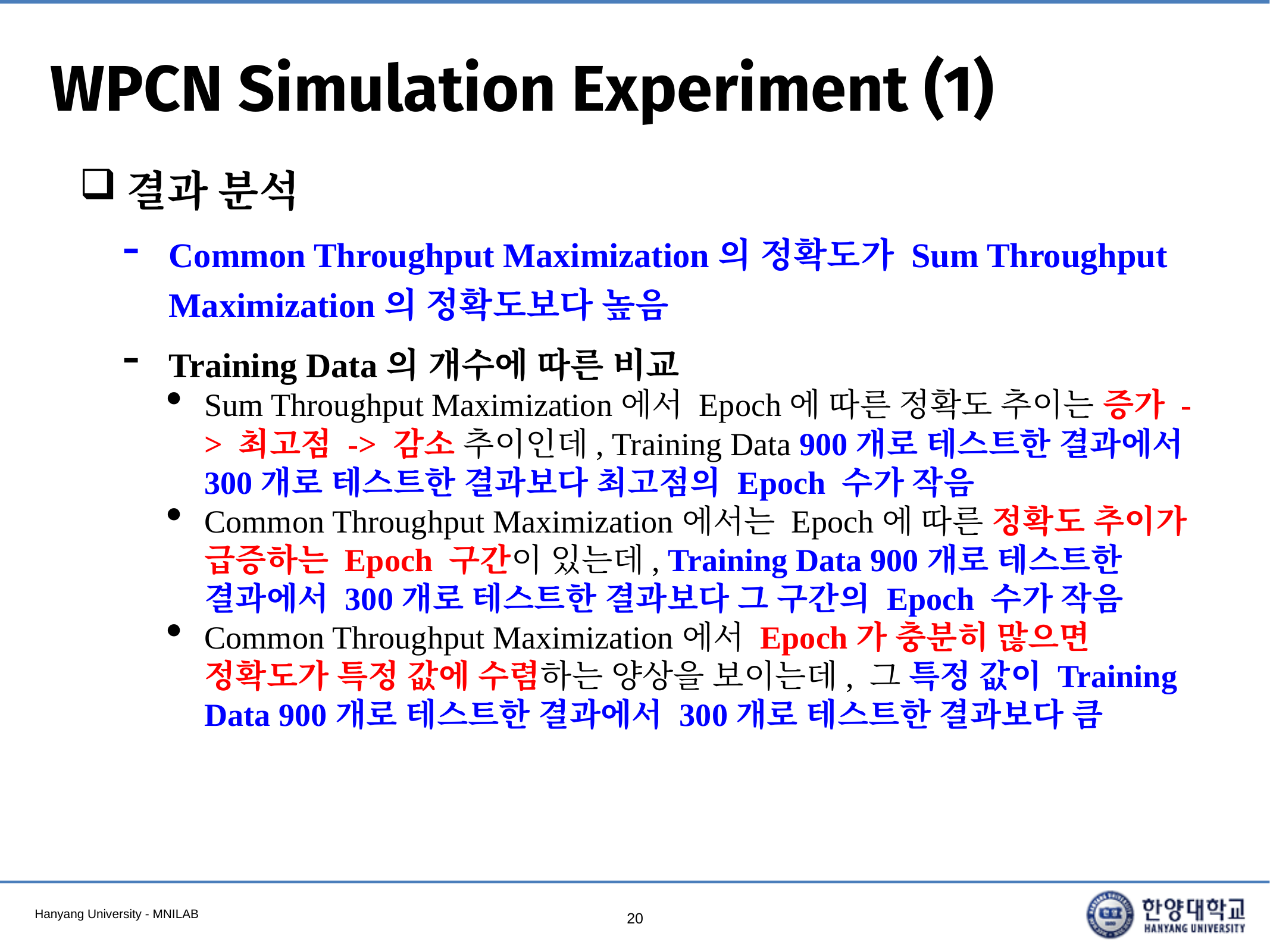

# WPCN Simulation Experiment (1)
결과 분석
Common Throughput Maximization의 정확도가 Sum Throughput Maximization의 정확도보다 높음
Training Data의 개수에 따른 비교
Sum Throughput Maximization에서 Epoch에 따른 정확도 추이는 증가 -> 최고점 -> 감소 추이인데, Training Data 900개로 테스트한 결과에서 300개로 테스트한 결과보다 최고점의 Epoch 수가 작음
Common Throughput Maximization에서는 Epoch에 따른 정확도 추이가 급증하는 Epoch 구간이 있는데, Training Data 900개로 테스트한 결과에서 300개로 테스트한 결과보다 그 구간의 Epoch 수가 작음
Common Throughput Maximization에서 Epoch가 충분히 많으면 정확도가 특정 값에 수렴하는 양상을 보이는데, 그 특정 값이 Training Data 900개로 테스트한 결과에서 300개로 테스트한 결과보다 큼
20